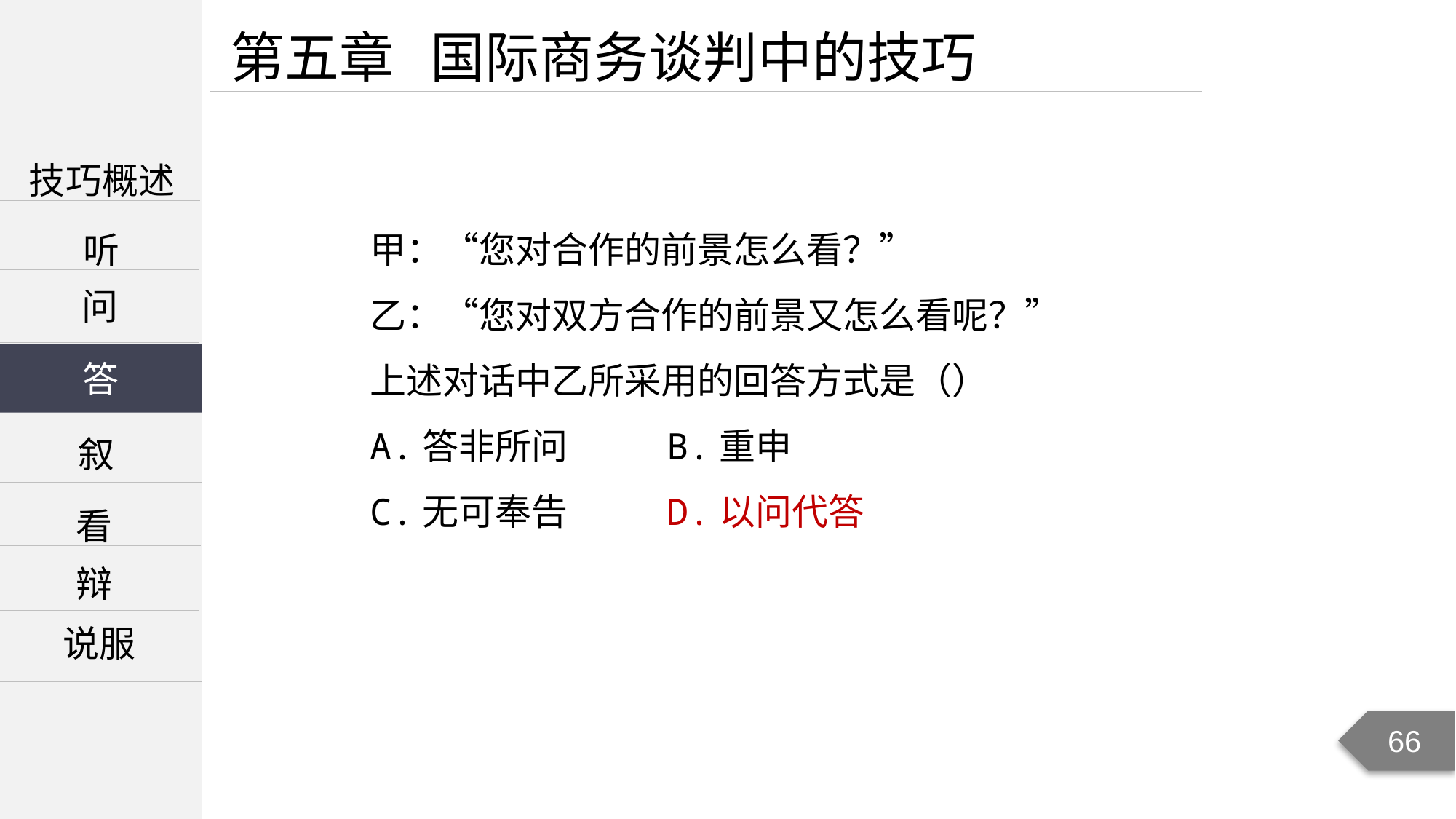

第五章   国际商务谈判中的技巧
技巧概述
甲：“您对合作的前景怎么看？”
乙：“您对双方合作的前景又怎么看呢？”
上述对话中乙所采用的回答方式是（）
A.答非所问           B.重申
C.无可奉告           D.以问代答
听
问
答
答
叙
看
辩
说服
66